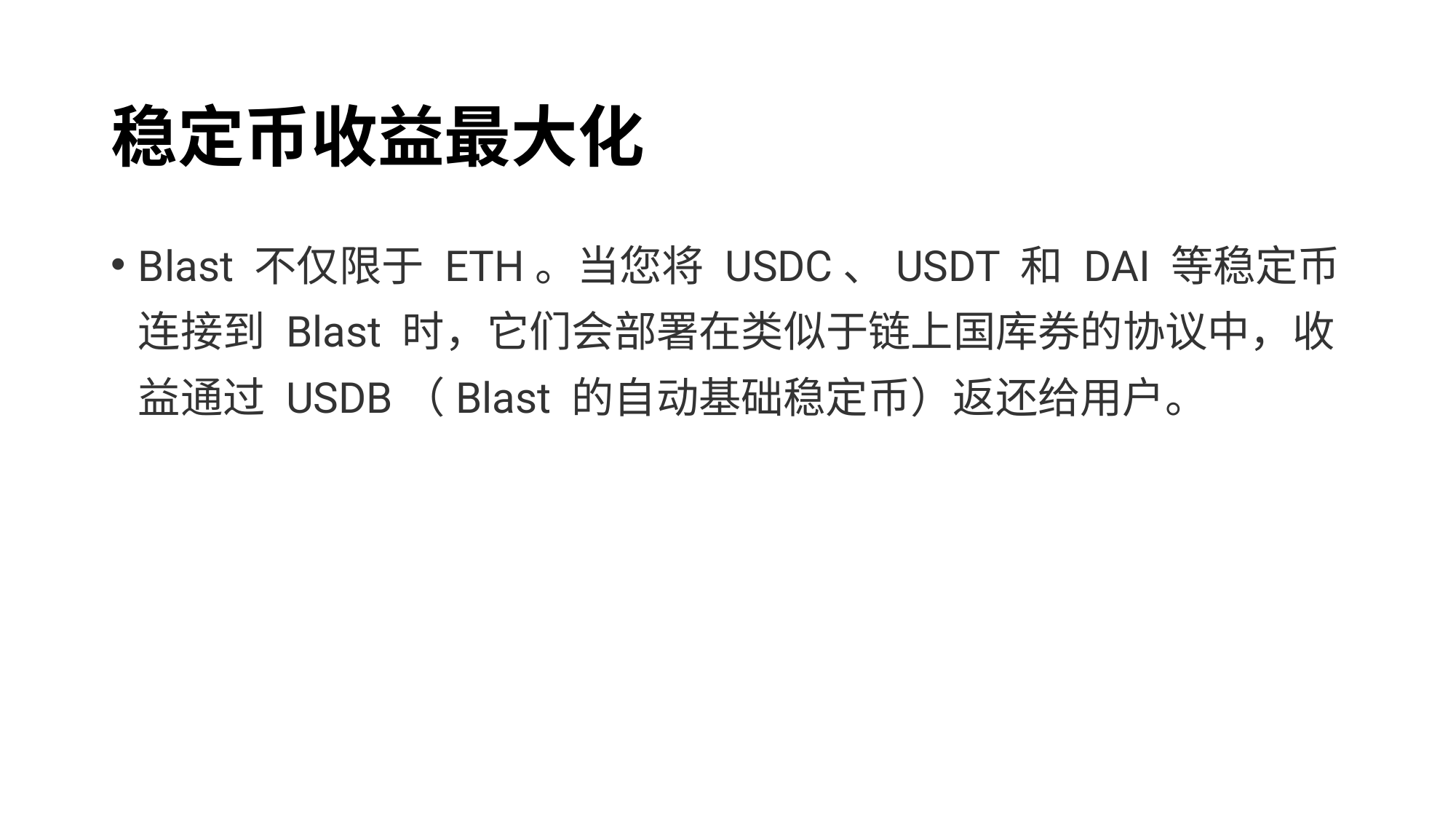

# 稳定币收益最大化
Blast 不仅限于 ETH。当您将 USDC、USDT 和 DAI 等稳定币连接到 Blast 时，它们会部署在类似于链上国库券的协议中，收益通过 USDB（Blast 的自动基础稳定币）返还给用户。